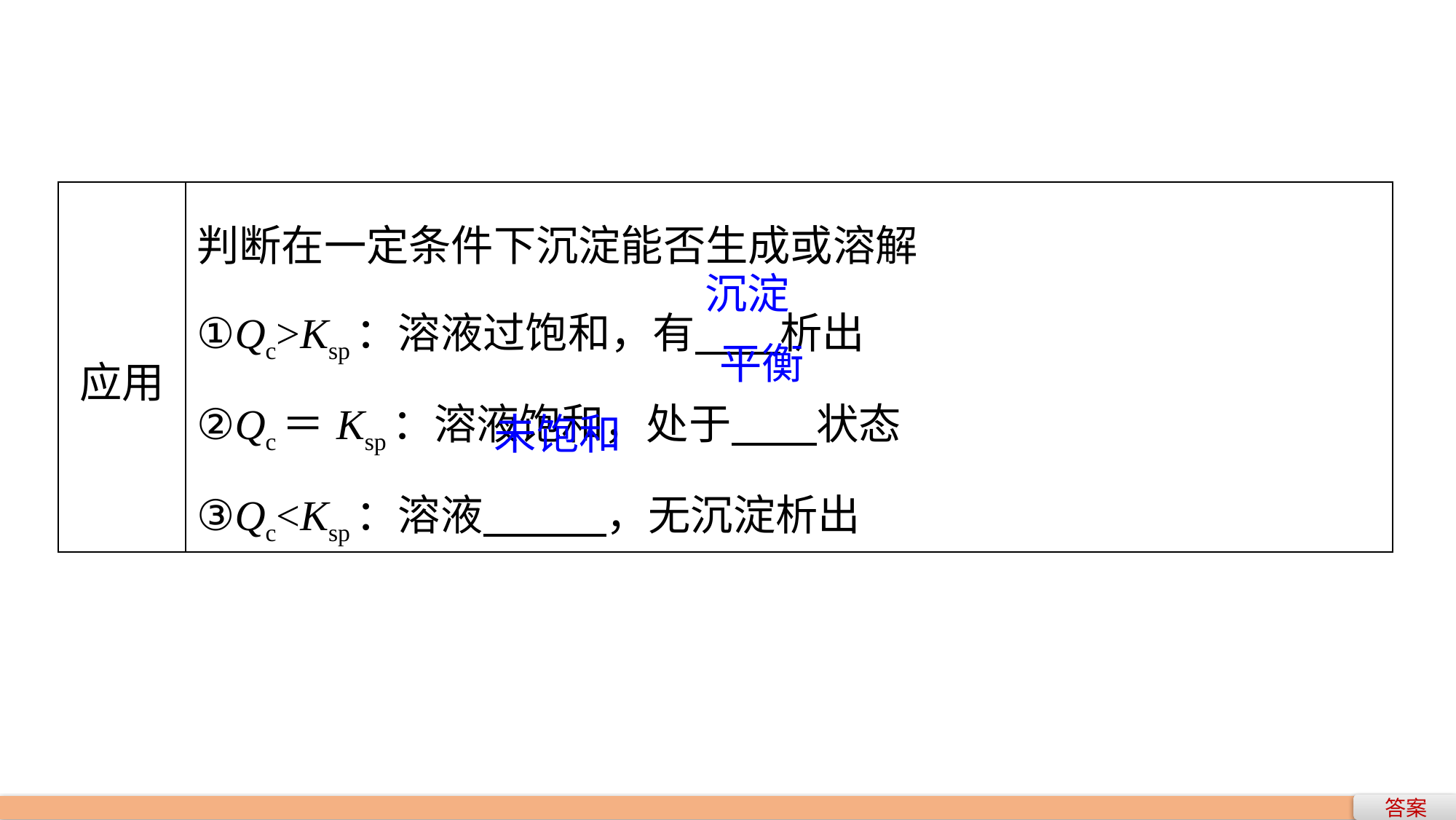

| 应用 | 判断在一定条件下沉淀能否生成或溶解 ①Qc>Ksp：溶液过饱和，有 析出 ②Qc＝Ksp：溶液饱和，处于 状态 ③Qc<Ksp：溶液 ，无沉淀析出 |  |
| --- | --- | --- |
沉淀
平衡
未饱和
答案